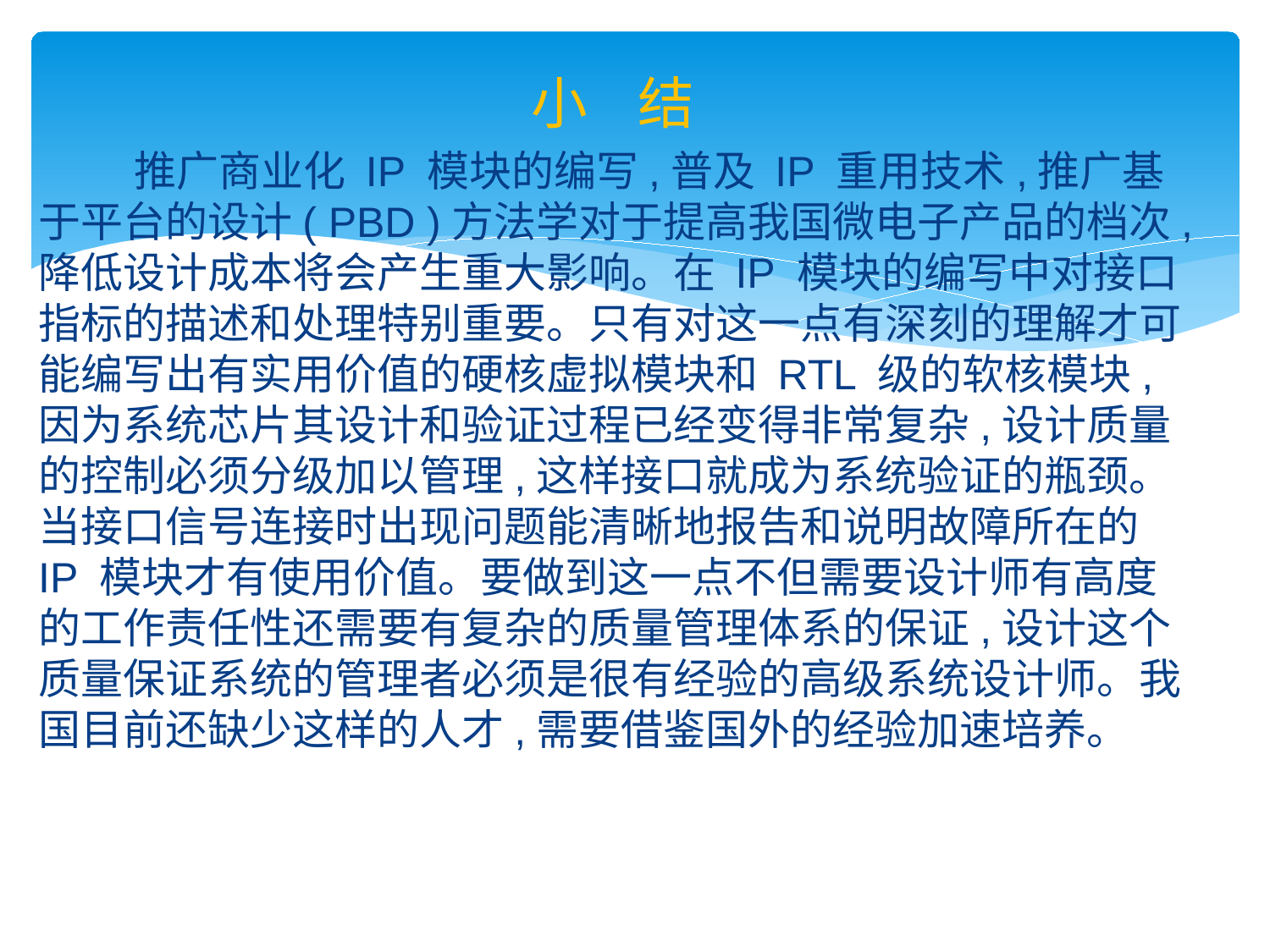

小    结
         推广商业化 IP 模块的编写,普及 IP 重用技术,推广基于平台的设计( PBD )方法学对于提高我国微电子产品的档次,降低设计成本将会产生重大影响。在 IP 模块的编写中对接口指标的描述和处理特别重要。只有对这一点有深刻的理解才可能编写出有实用价值的硬核虚拟模块和 RTL 级的软核模块,因为系统芯片其设计和验证过程已经变得非常复杂,设计质量的控制必须分级加以管理,这样接口就成为系统验证的瓶颈。当接口信号连接时出现问题能清晰地报告和说明故障所在的 IP 模块才有使用价值。要做到这一点不但需要设计师有高度的工作责任性还需要有复杂的质量管理体系的保证,设计这个质量保证系统的管理者必须是很有经验的高级系统设计师。我国目前还缺少这样的人才,需要借鉴国外的经验加速培养。